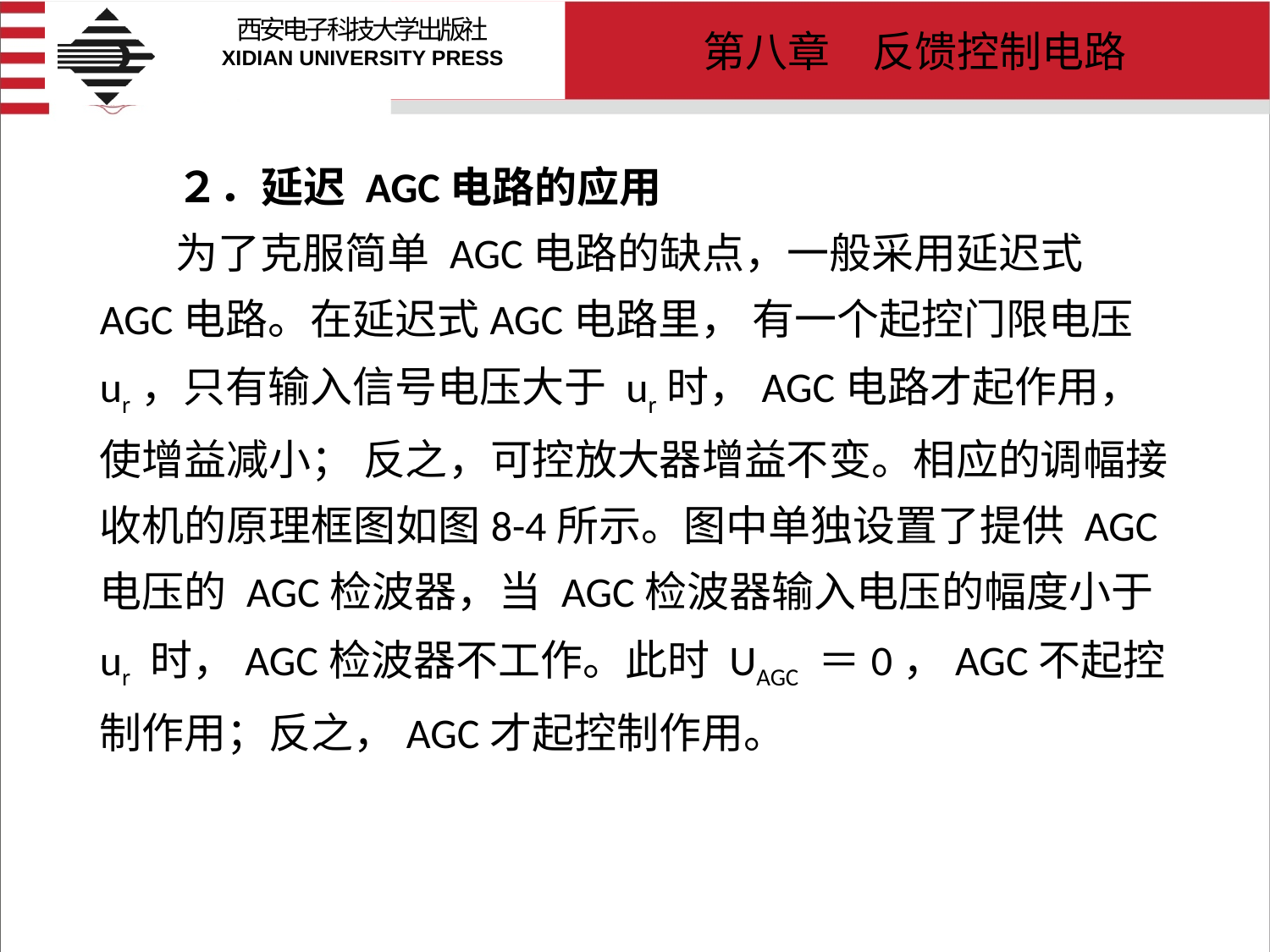

# ２．延迟 AGC电路的应用 为了克服简单 AGC电路的缺点，一般采用延迟式 AGC电路。在延迟式AGC电路里， 有一个起控门限电压 ur，只有输入信号电压大于 ur时，AGC电路才起作用，使增益减小； 反之，可控放大器增益不变。相应的调幅接收机的原理框图如图8-4所示。图中单独设置了提供 AGC电压的 AGC检波器，当 AGC检波器输入电压的幅度小于 ur 时，AGC检波器不工作。此时 UAGC ＝0，AGC不起控制作用；反之，AGC才起控制作用。